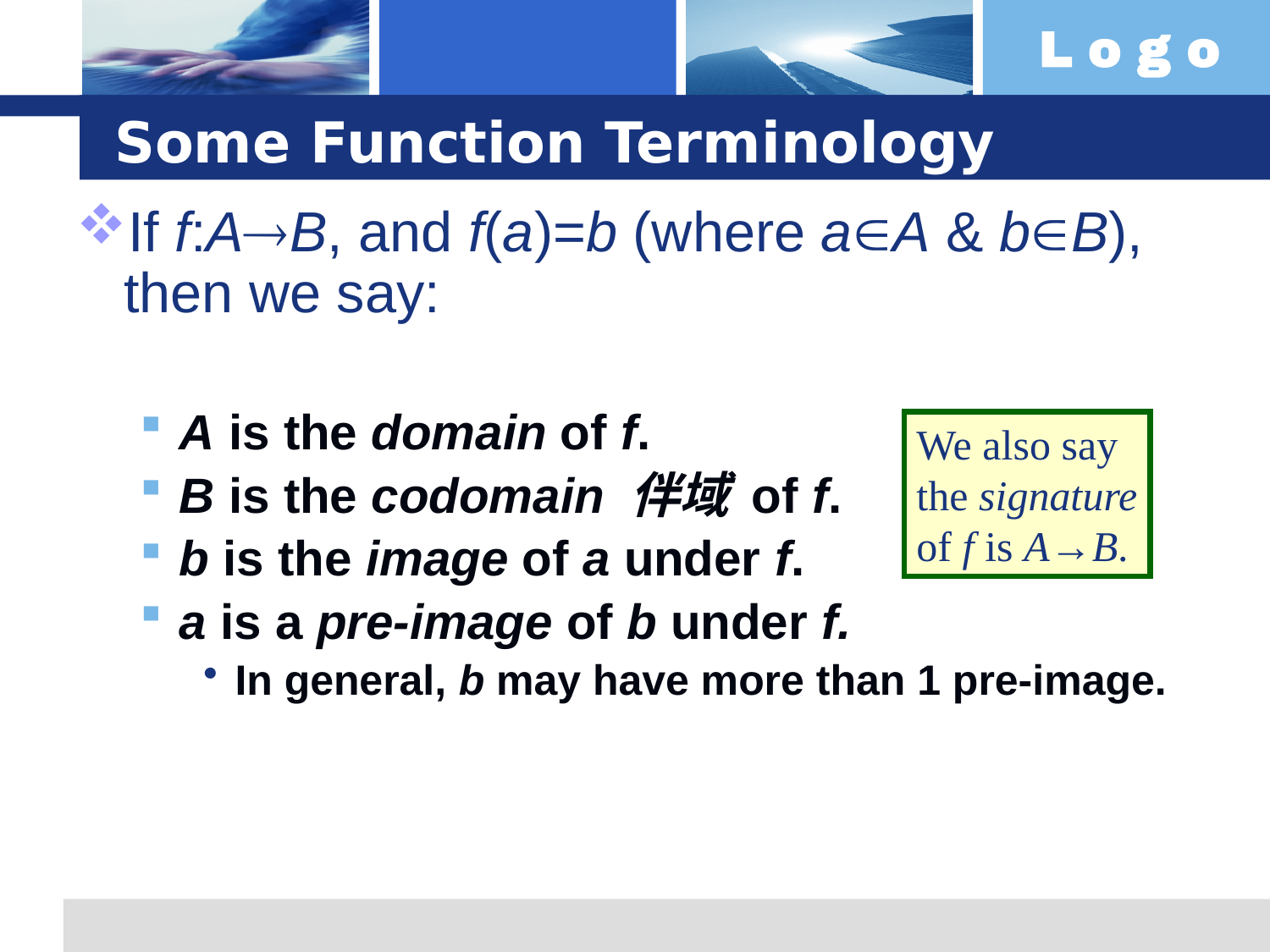

# Some Function Terminology
If f:A→B, and f(a)=b (where a∈A & b∈B), then we say:

A is the domain of f.
B is the codomain 伴域 of f.
b is the image of a under f.
a is a pre-image of b under f.
In general, b may have more than 1 pre-image.

We also say
the signature
of f is A→B.
7